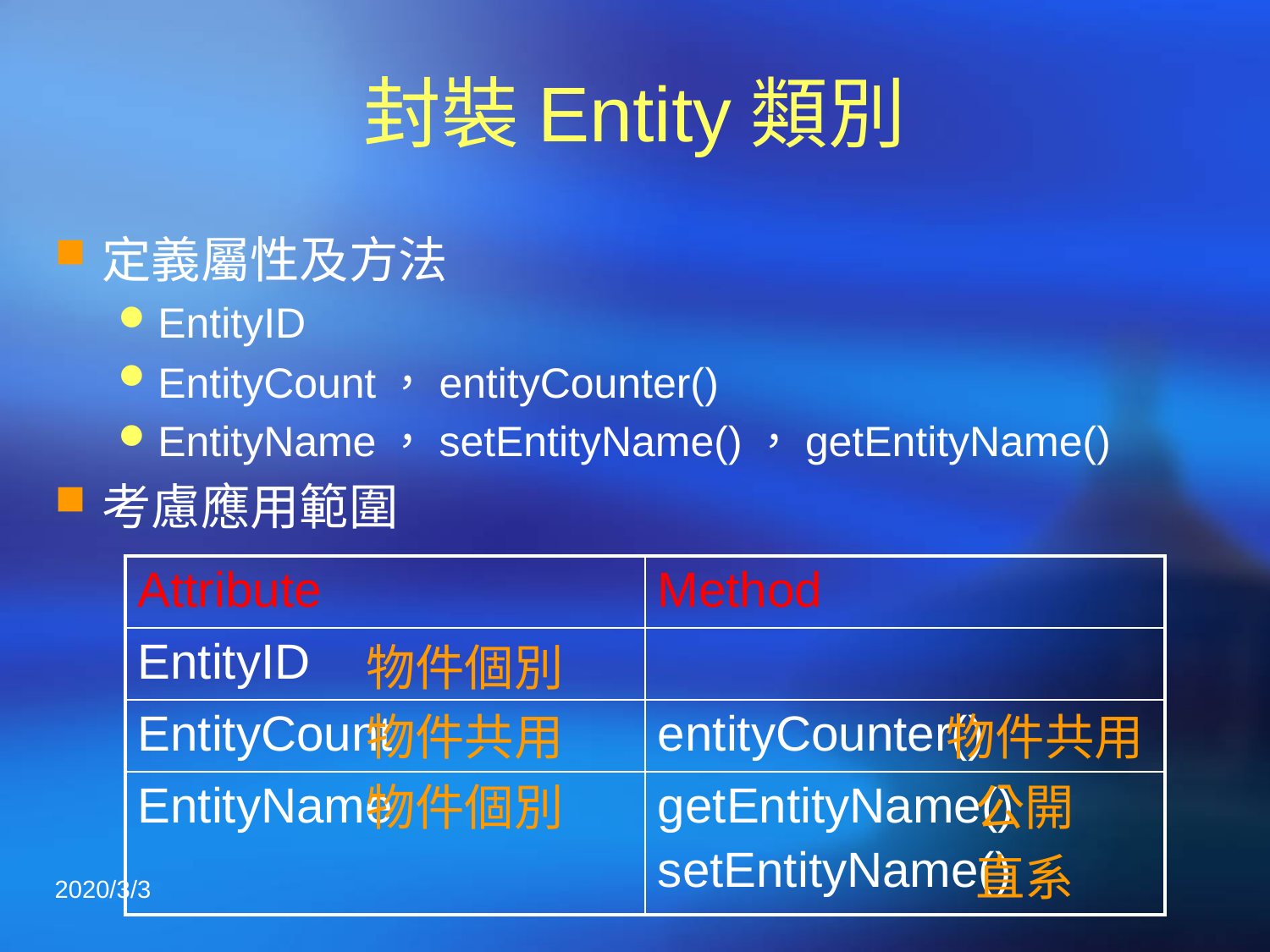

# 封裝Entity類別
定義屬性及方法
EntityID
EntityCount，entityCounter()
EntityName，setEntityName()，getEntityName()
考慮應用範圍
| Attribute | Method |
| --- | --- |
| EntityID |  |
| EntityCount | entityCounter() |
| EntityName | getEntityName() setEntityName() |
物件個別
物件共用
物件共用
物件個別
公開
直系
2020/3/3